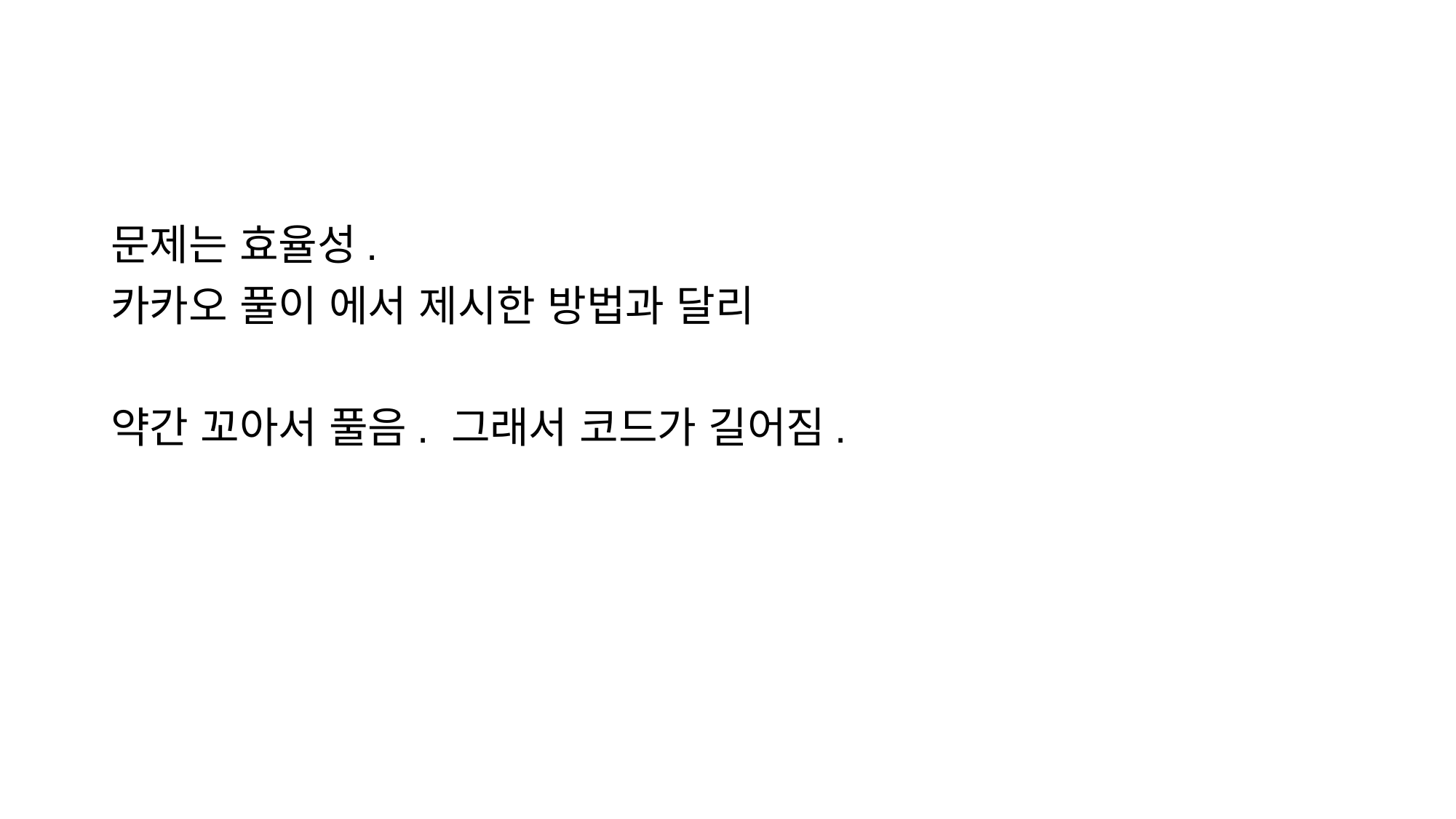

#
문제는 효율성.
카카오 풀이 에서 제시한 방법과 달리

약간 꼬아서 풀음. 그래서 코드가 길어짐.